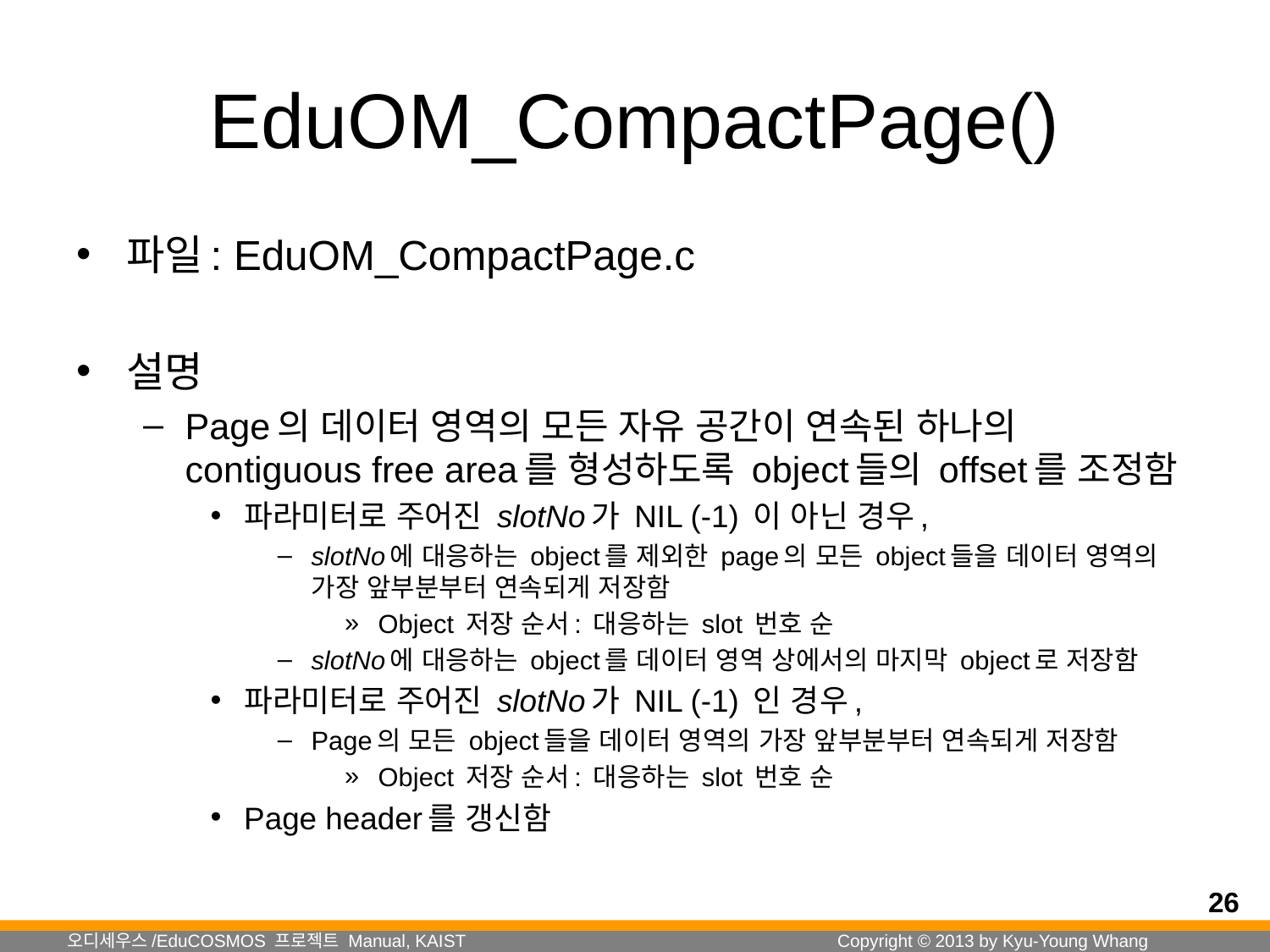

# EduOM_CompactPage()
파일: EduOM_CompactPage.c

설명
Page의 데이터 영역의 모든 자유 공간이 연속된 하나의 contiguous free area를 형성하도록 object들의 offset를 조정함
파라미터로 주어진 slotNo가 NIL (-1) 이 아닌 경우,
slotNo에 대응하는 object를 제외한 page의 모든 object들을 데이터 영역의 가장 앞부분부터 연속되게 저장함
Object 저장 순서: 대응하는 slot 번호 순
slotNo에 대응하는 object를 데이터 영역 상에서의 마지막 object로 저장함
파라미터로 주어진 slotNo가 NIL (-1) 인 경우,
Page의 모든 object들을 데이터 영역의 가장 앞부분부터 연속되게 저장함
Object 저장 순서: 대응하는 slot 번호 순
Page header를 갱신함